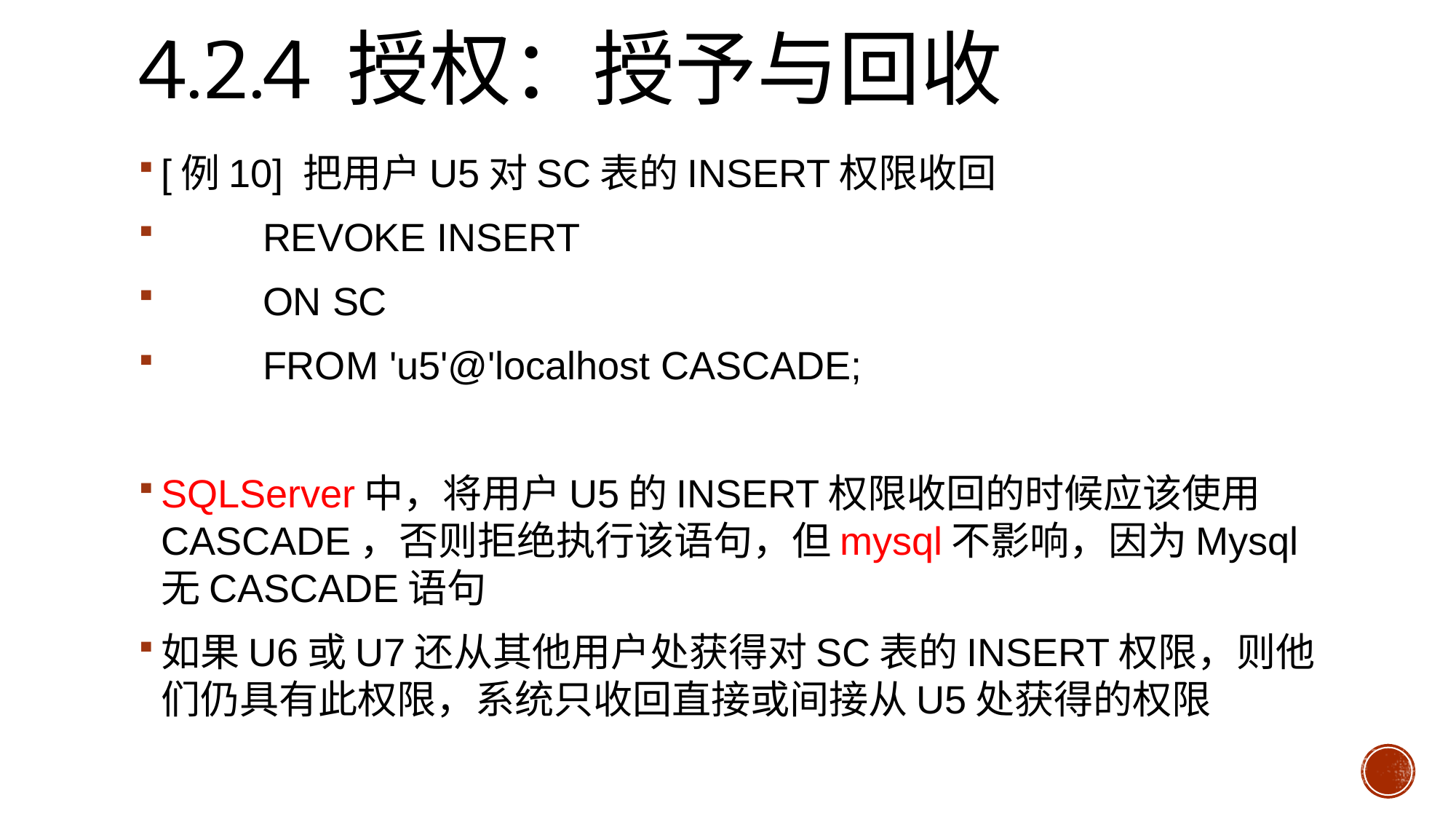

# 4.2.4 授权：授予与回收
[例10] 把用户U5对SC表的INSERT权限收回
		REVOKE INSERT
		ON SC
 		FROM 'u5'@'localhost CASCADE;

SQLServer中，将用户U5的INSERT权限收回的时候应该使用CASCADE，否则拒绝执行该语句，但mysql不影响，因为Mysql无CASCADE语句
如果U6或U7还从其他用户处获得对SC表的INSERT权限，则他们仍具有此权限，系统只收回直接或间接从U5处获得的权限

51